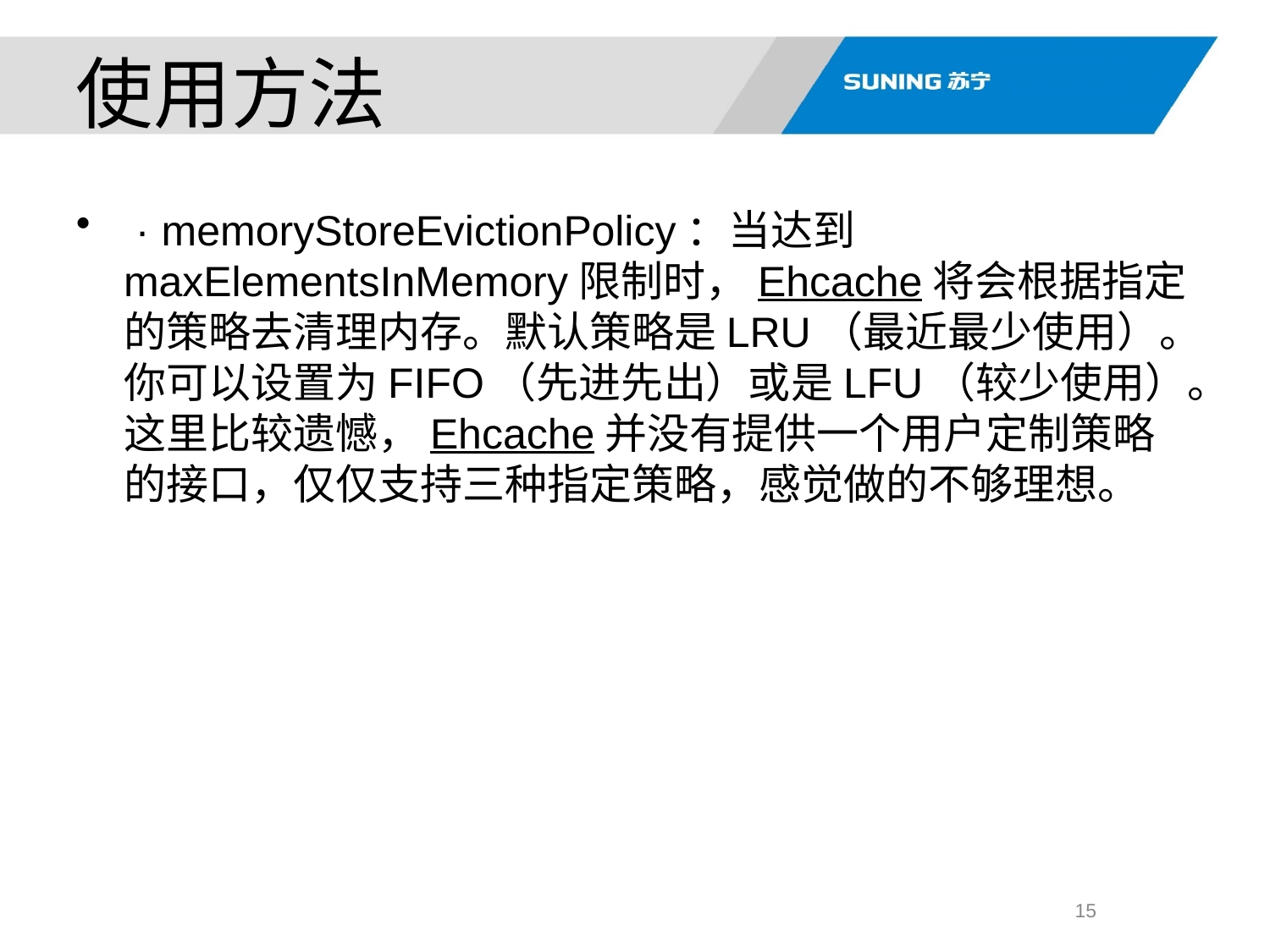

使用方法
 · memoryStoreEvictionPolicy：当达到maxElementsInMemory限制时，Ehcache将会根据指定的策略去清理内存。默认策略是LRU（最近最少使用）。你可以设置为FIFO（先进先出）或是LFU（较少使用）。这里比较遗憾，Ehcache并没有提供一个用户定制策略的接口，仅仅支持三种指定策略，感觉做的不够理想。